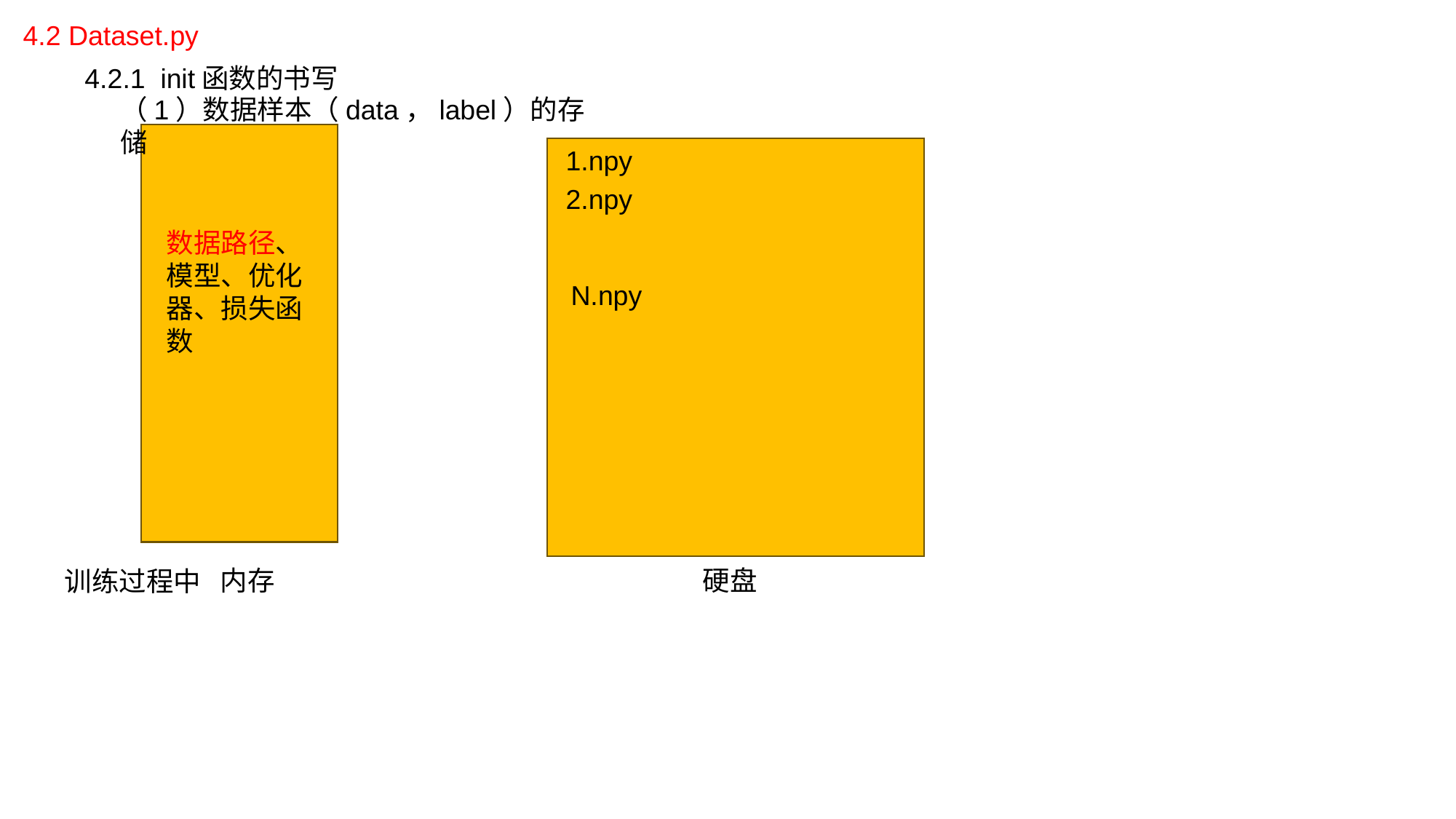

4.2 Dataset.py
4.2.1  init函数的书写
（1）数据样本（data，label）的存储

1.npy
2.npy
N.npy
数据路径、模型、优化器、损失函数
内存
硬盘
训练过程中